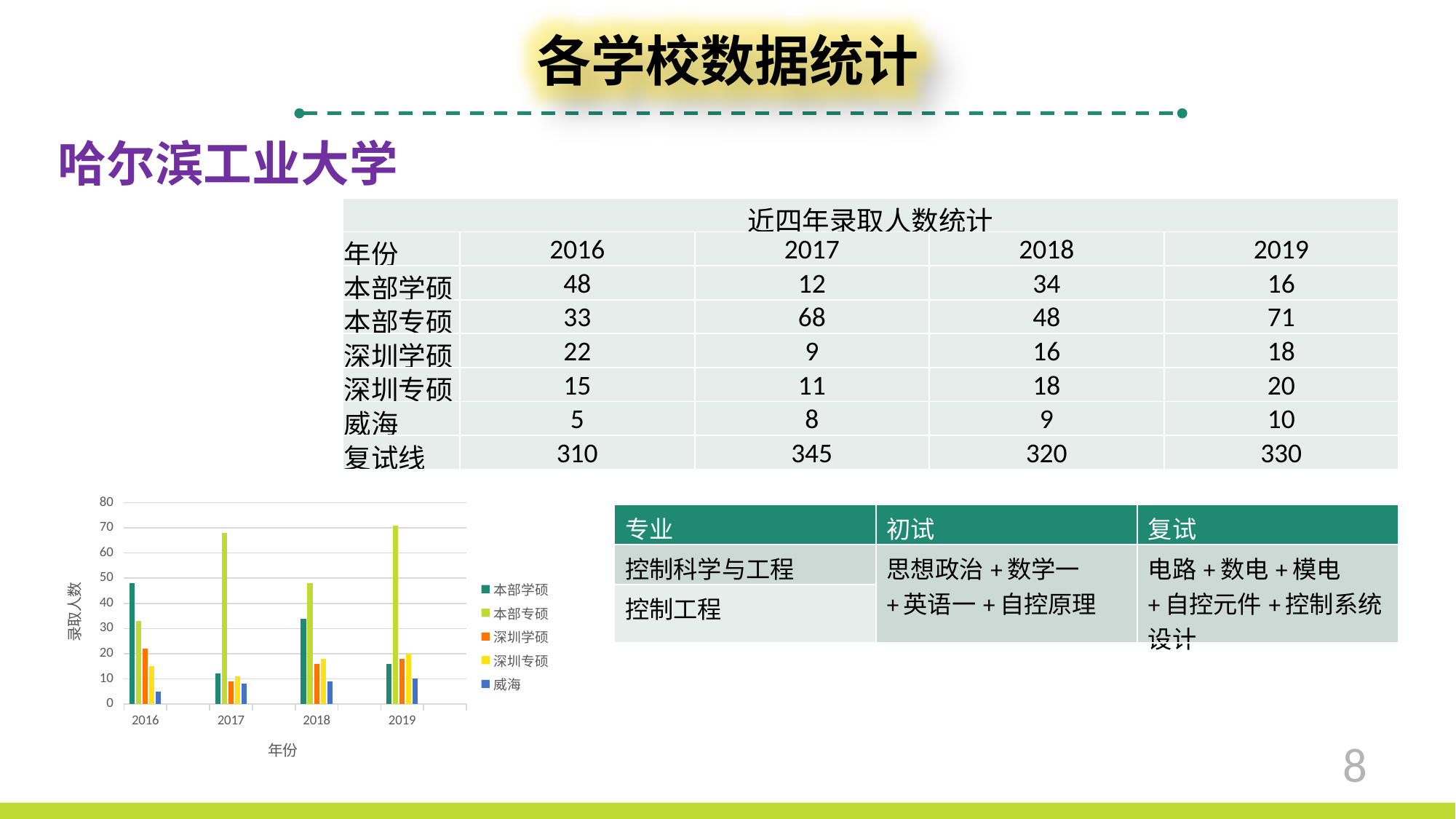

各学校数据统计
哈尔滨工业大学
| 近四年录取人数统计 |  |  |  |  |
| --- | --- | --- | --- | --- |
| 年份 | 2016 | 2017 | 2018 | 2019 |
| 本部学硕 | 48 | 12 | 34 | 16 |
| 本部专硕 | 33 | 68 | 48 | 71 |
| 深圳学硕 | 22 | 9 | 16 | 18 |
| 深圳专硕 | 15 | 11 | 18 | 20 |
| 威海 | 5 | 8 | 9 | 10 |
| 复试线 | 310 | 345 | 320 | 330 |

### Chart

| Category | 本部学硕 | 本部专硕 | 深圳学硕 | 深圳专硕 | 威海 |
|---|---|---|---|---|---|
| 2016 | 48.0 | 33.0 | 22.0 | 15.0 | 5.0 |
|  | None | None | None | None | None |
| 2017 | 12.0 | 68.0 | 9.0 | 11.0 | 8.0 |
|  | None | None | None | None | None |
| 2018 | 34.0 | 48.0 | 16.0 | 18.0 | 9.0 |
|  | None | None | None | None | None |
| 2019 | 16.0 | 71.0 | 18.0 | 20.0 | 10.0 |
|  | None | None | None | None | None |
| 专业 | 初试 | 复试 |
| --- | --- | --- |
| 控制科学与工程 | 思想政治+数学一+英语一+自控原理 | 电路+数电+模电+自控元件+控制系统设计 |
| 控制工程 |  |  |
8